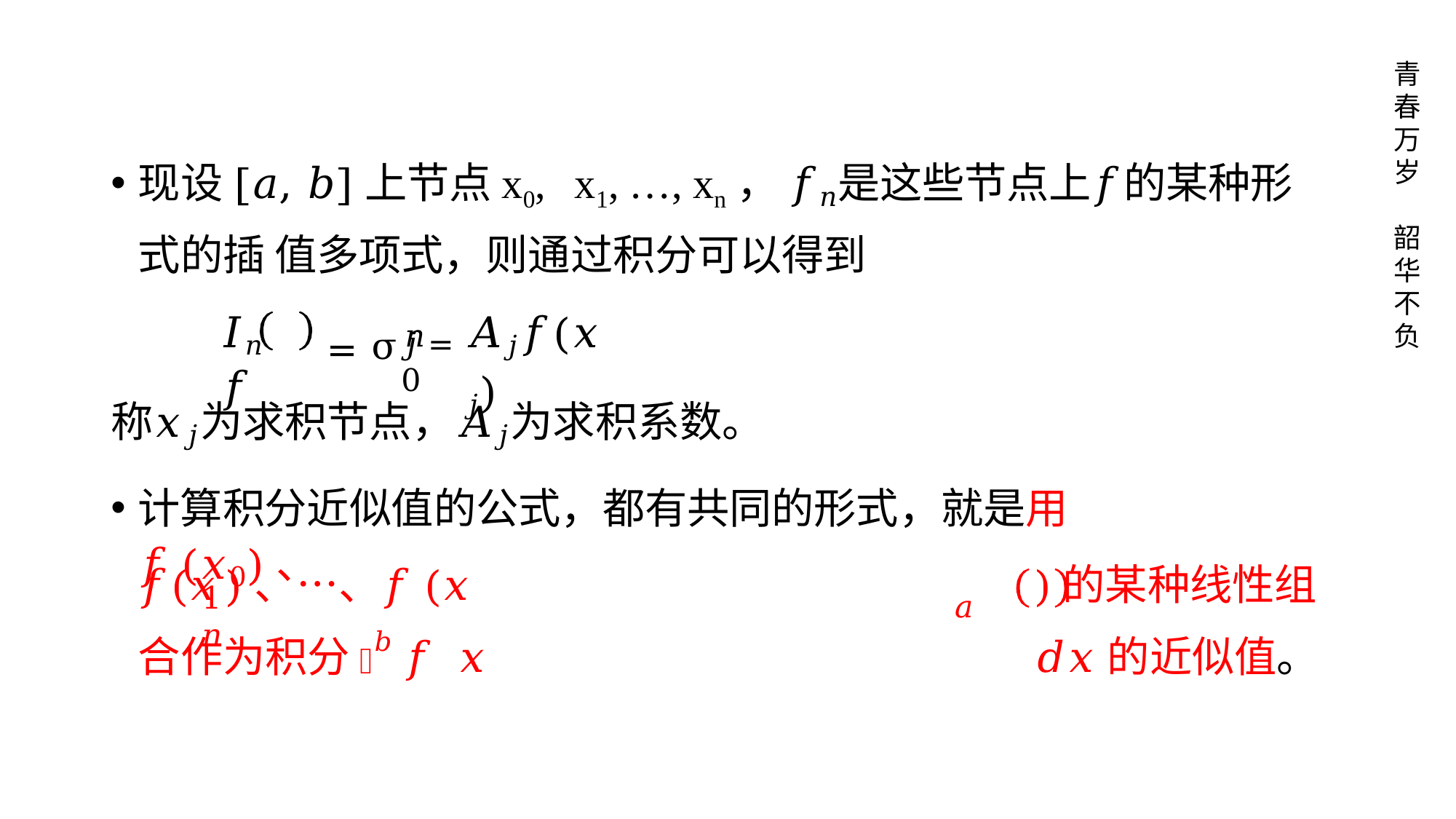

青 春 万 岁
现设[𝑎, 𝑏]上节点x0,	x1, …, xn， 𝑓𝑛是这些节点上𝑓的某种形式的插 值多项式，则通过积分可以得到
韶 华 不 负
= σ𝑛
𝐼𝑛	𝑓
𝐴𝑗𝑓(𝑥𝑗)

𝑗=0
称𝑥𝑗为求积节点，𝐴𝑗为求积系数。
计算积分近似值的公式，都有共同的形式，就是用𝑓(𝑥0)、
𝑓(𝑥	)、…、𝑓(𝑥	)的某种线性组合作为积分׬𝑏 𝑓	𝑥	𝑑𝑥的近似值。

1	𝑛
𝑎